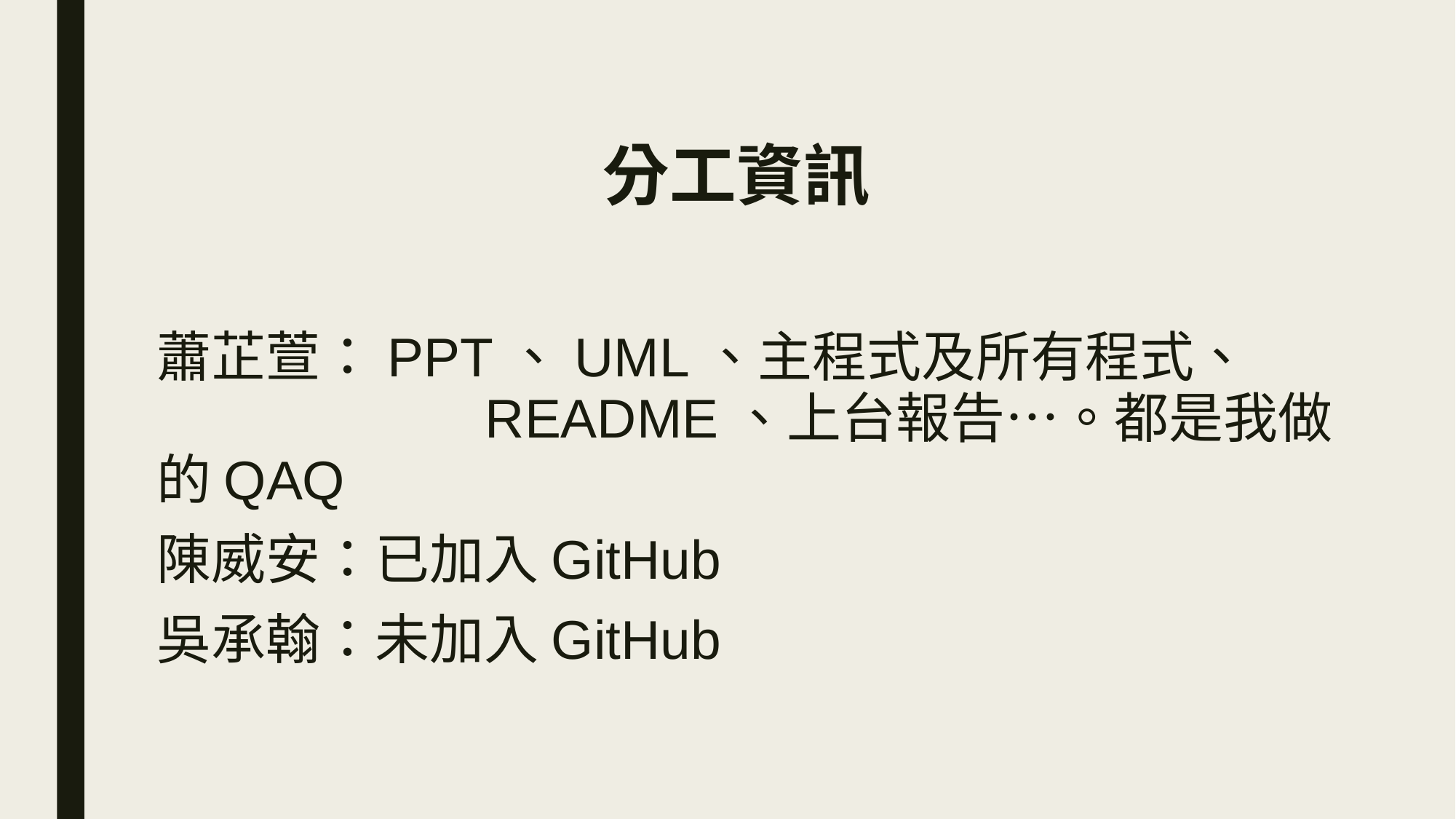

# 分工資訊
蕭芷萱：PPT、UML、主程式及所有程式、		        README、上台報告…。都是我做的QAQ
陳威安：已加入GitHub
吳承翰：未加入GitHub